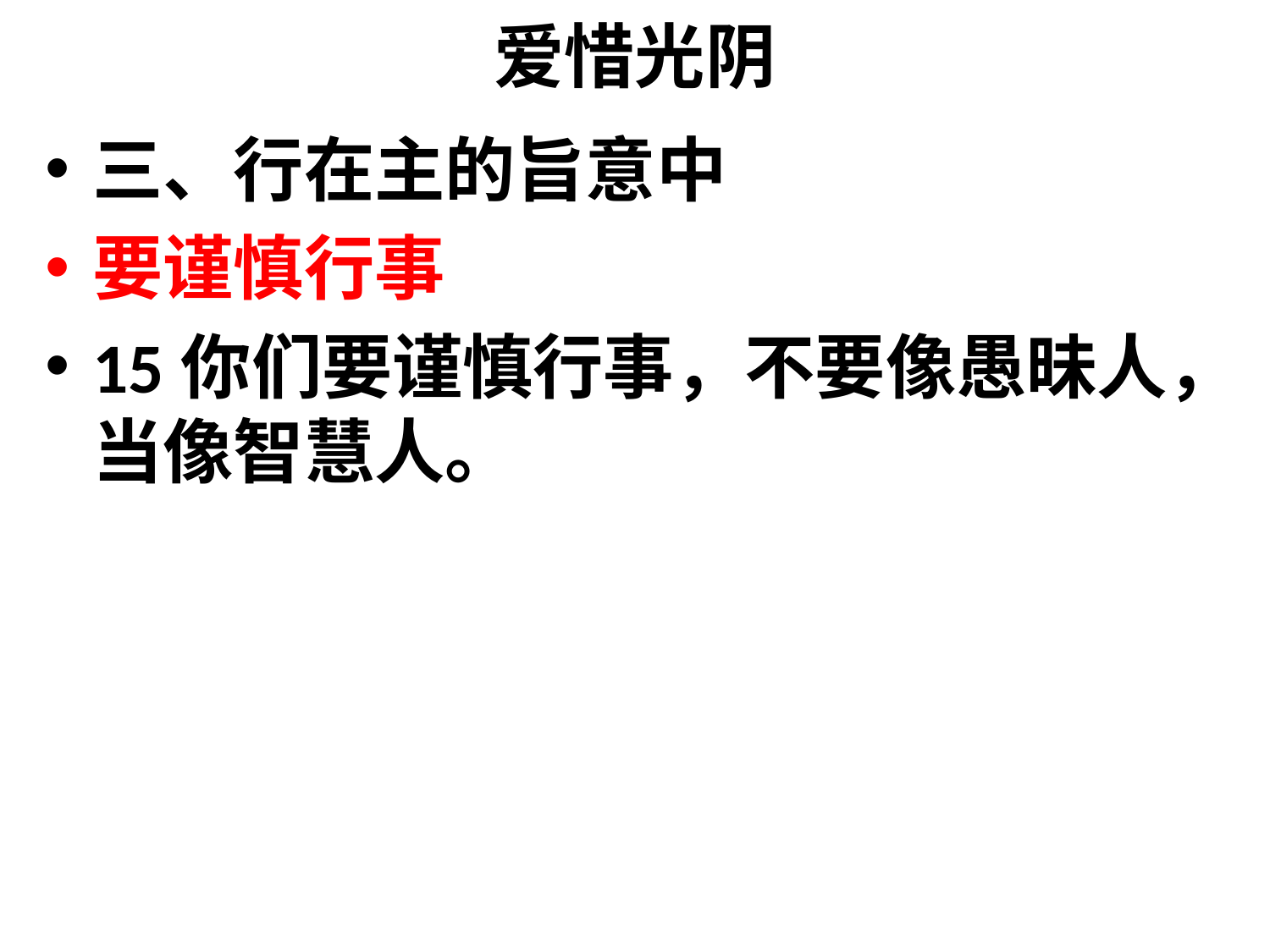

# 爱惜光阴
三、行在主的旨意中
要谨慎行事
15你们要谨慎行事，不要像愚昧人，当像智慧人。